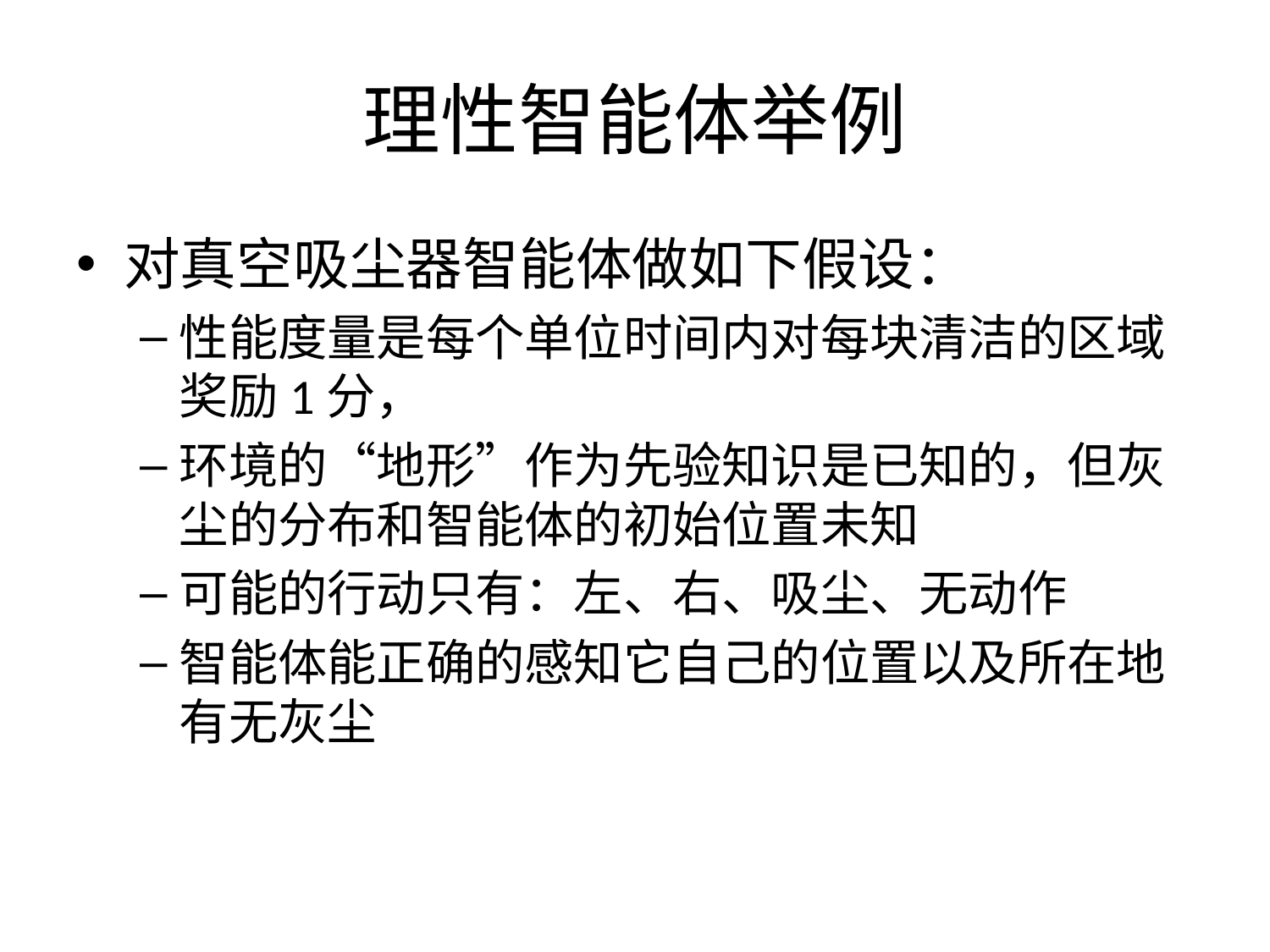

# 理性智能体举例
对真空吸尘器智能体做如下假设：
性能度量是每个单位时间内对每块清洁的区域奖励1分，
环境的“地形”作为先验知识是已知的，但灰尘的分布和智能体的初始位置未知
可能的行动只有：左、右、吸尘、无动作
智能体能正确的感知它自己的位置以及所在地有无灰尘